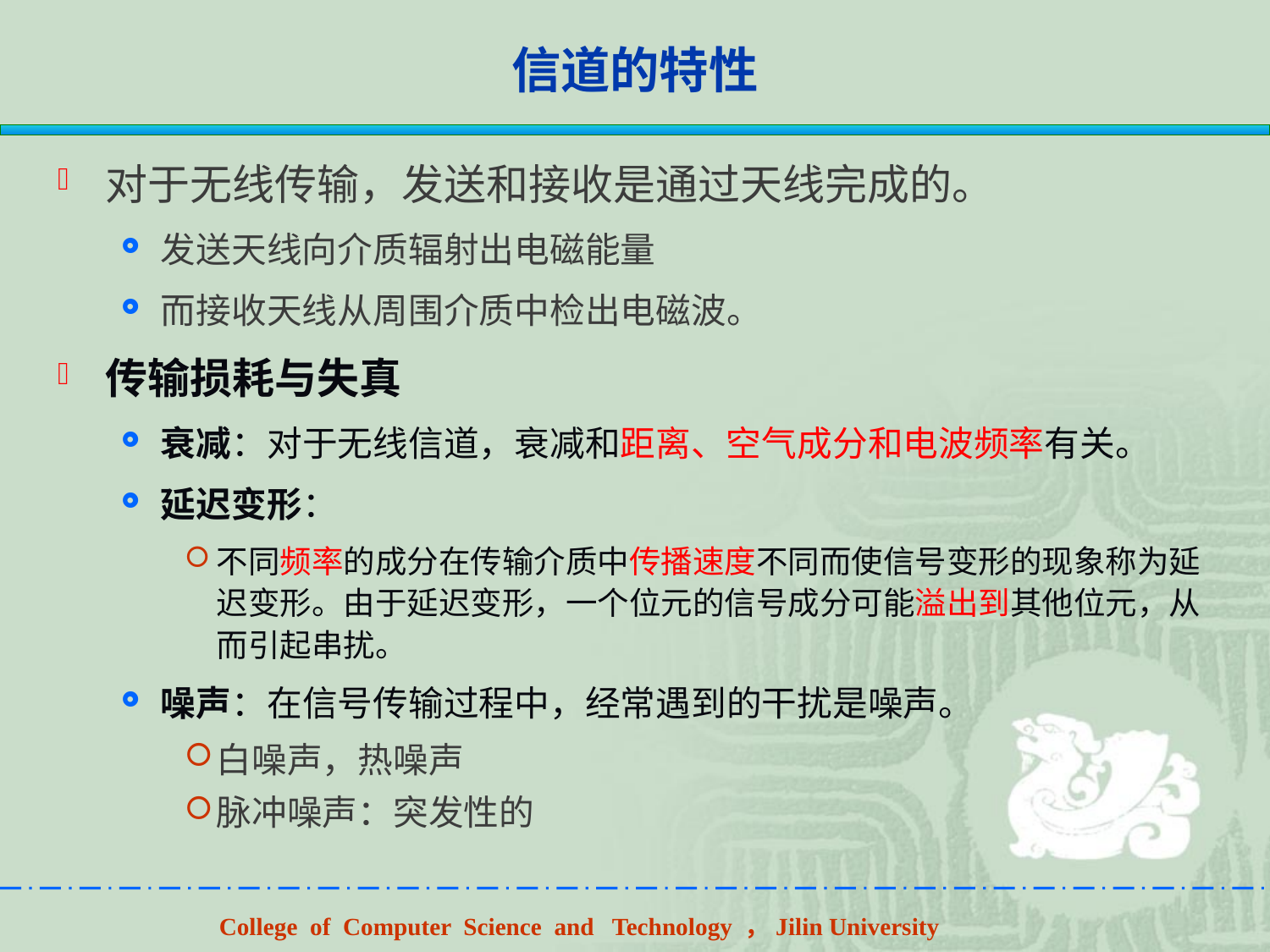

# 信道的特性
对于无线传输，发送和接收是通过天线完成的。
发送天线向介质辐射出电磁能量
而接收天线从周围介质中检出电磁波。
传输损耗与失真
衰减：对于无线信道，衰减和距离、空气成分和电波频率有关。
延迟变形：
不同频率的成分在传输介质中传播速度不同而使信号变形的现象称为延迟变形。由于延迟变形，一个位元的信号成分可能溢出到其他位元，从而引起串扰。
噪声：在信号传输过程中，经常遇到的干扰是噪声。
白噪声，热噪声
脉冲噪声：突发性的